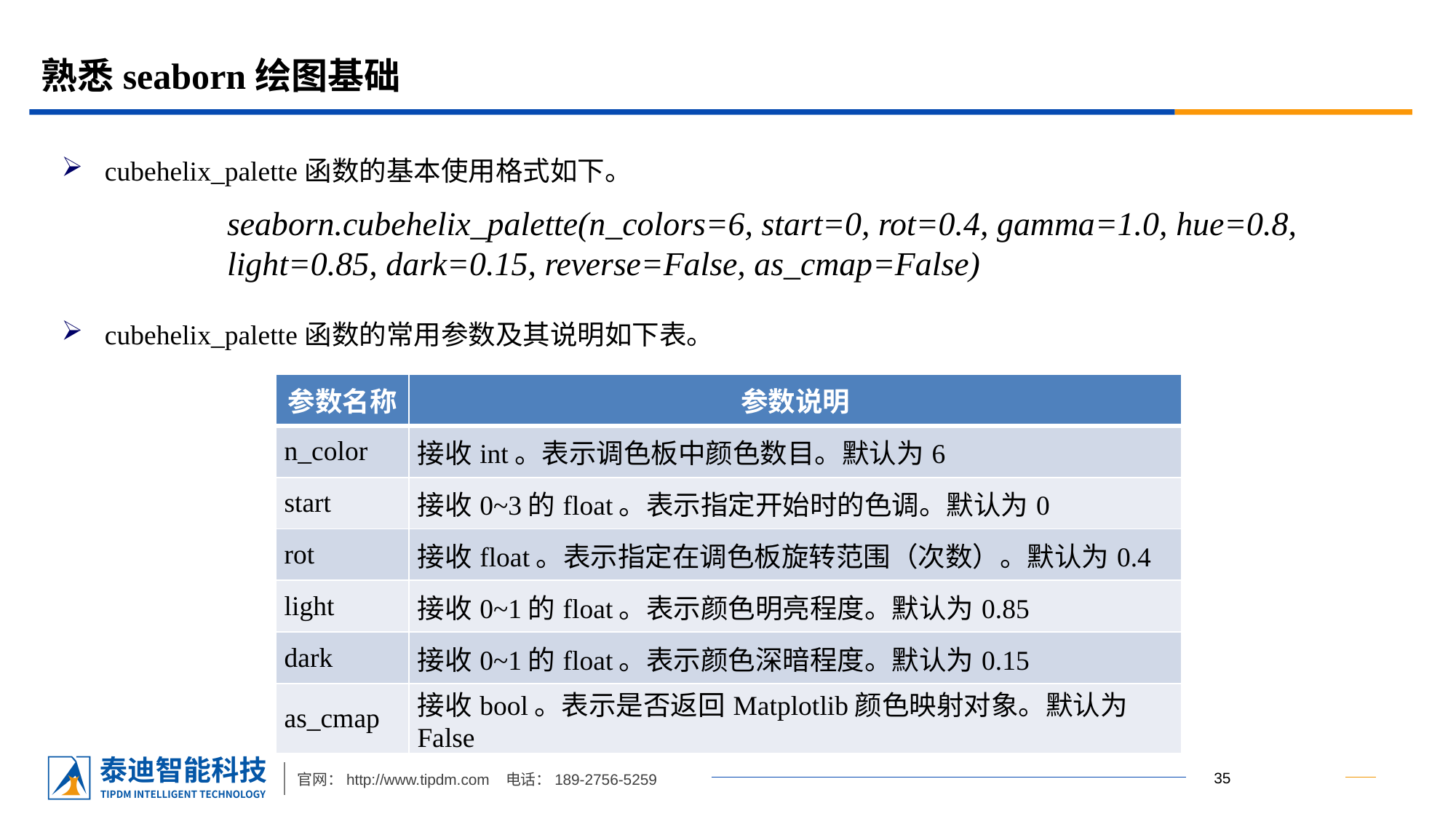

# 熟悉seaborn绘图基础
cubehelix_palette函数的基本使用格式如下。

cubehelix_palette函数的常用参数及其说明如下表。

seaborn.cubehelix_palette(n_colors=6, start=0, rot=0.4, gamma=1.0, hue=0.8, light=0.85, dark=0.15, reverse=False, as_cmap=False)
| 参数名称 | 参数说明 |
| --- | --- |
| n\_color | 接收int。表示调色板中颜色数目。默认为6 |
| start | 接收0~3的float。表示指定开始时的色调。默认为0 |
| rot | 接收float。表示指定在调色板旋转范围（次数）。默认为0.4 |
| light | 接收0~1的float。表示颜色明亮程度。默认为0.85 |
| dark | 接收0~1的float。表示颜色深暗程度。默认为0.15 |
| as\_cmap | 接收bool。表示是否返回Matplotlib颜色映射对象。默认为False |